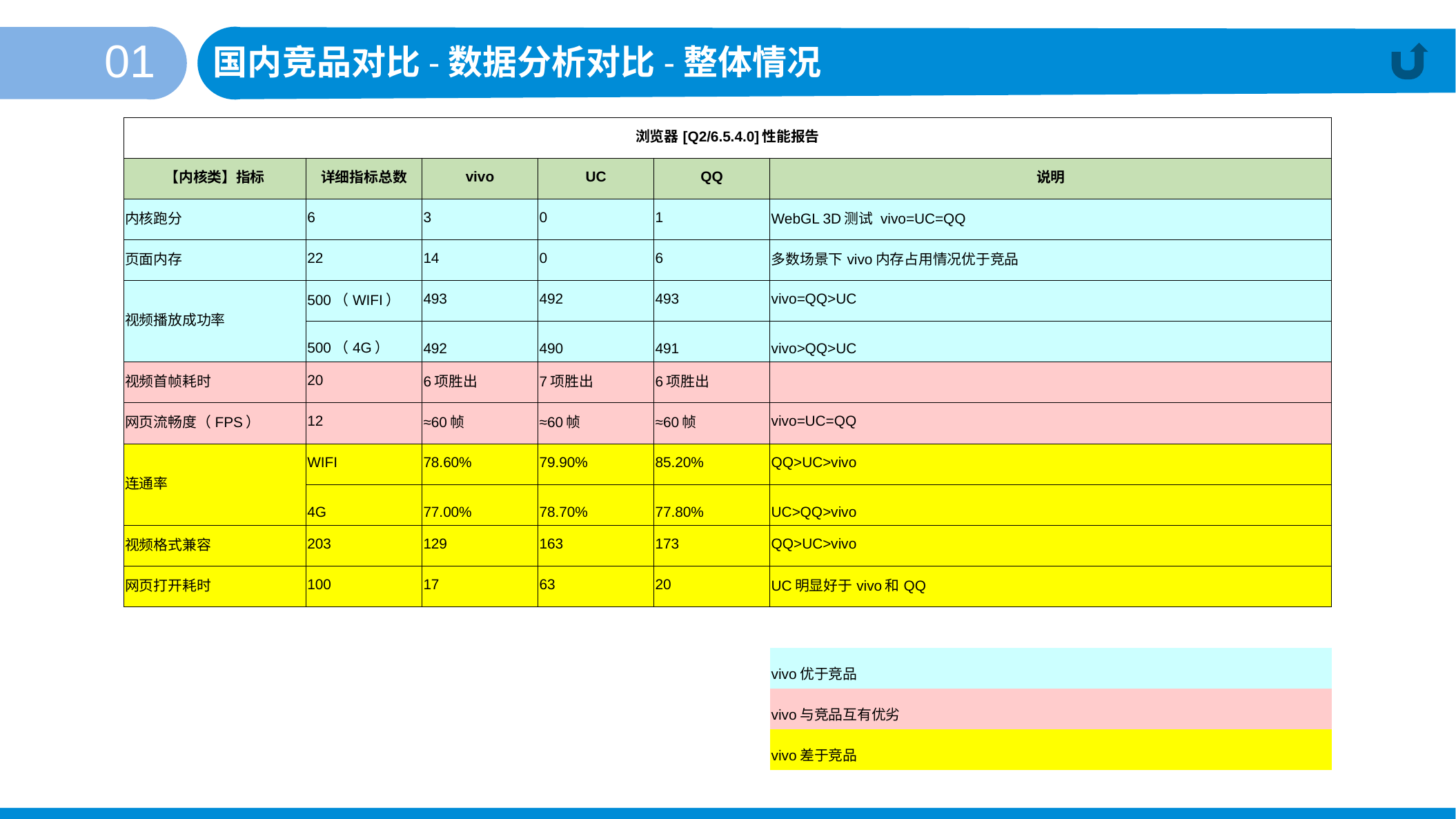

01

国内竞品对比-数据分析对比-整体情况

| 浏览器[Q2/6.5.4.0]性能报告 |  |  |  |  |  |
| --- | --- | --- | --- | --- | --- |
| 【内核类】指标 | 详细指标总数 | vivo | UC | QQ | 说明 |
| 内核跑分 | 6 | 3 | 0 | 1 | WebGL 3D测试 vivo=UC=QQ |
| 页面内存 | 22 | 14 | 0 | 6 | 多数场景下vivo内存占用情况优于竞品 |
| 视频播放成功率 | 500（WIFI） | 493 | 492 | 493 | vivo=QQ>UC |
|  | 500（4G） | 492 | 490 | 491 | vivo>QQ>UC |
| 视频首帧耗时 | 20 | 6项胜出 | 7项胜出 | 6项胜出 |  |
| 网页流畅度（FPS） | 12 | ≈60帧 | ≈60帧 | ≈60帧 | vivo=UC=QQ |
| 连通率 | WIFI | 78.60% | 79.90% | 85.20% | QQ>UC>vivo |
|  | 4G | 77.00% | 78.70% | 77.80% | UC>QQ>vivo |
| 视频格式兼容 | 203 | 129 | 163 | 173 | QQ>UC>vivo |
| 网页打开耗时 | 100 | 17 | 63 | 20 | UC明显好于vivo和QQ |
|  |  |  |  |  |  |
|  |  |  |  |  | vivo优于竞品 |
|  |  |  |  |  | vivo与竞品互有优劣 |
|  |  |  |  |  | vivo差于竞品 |